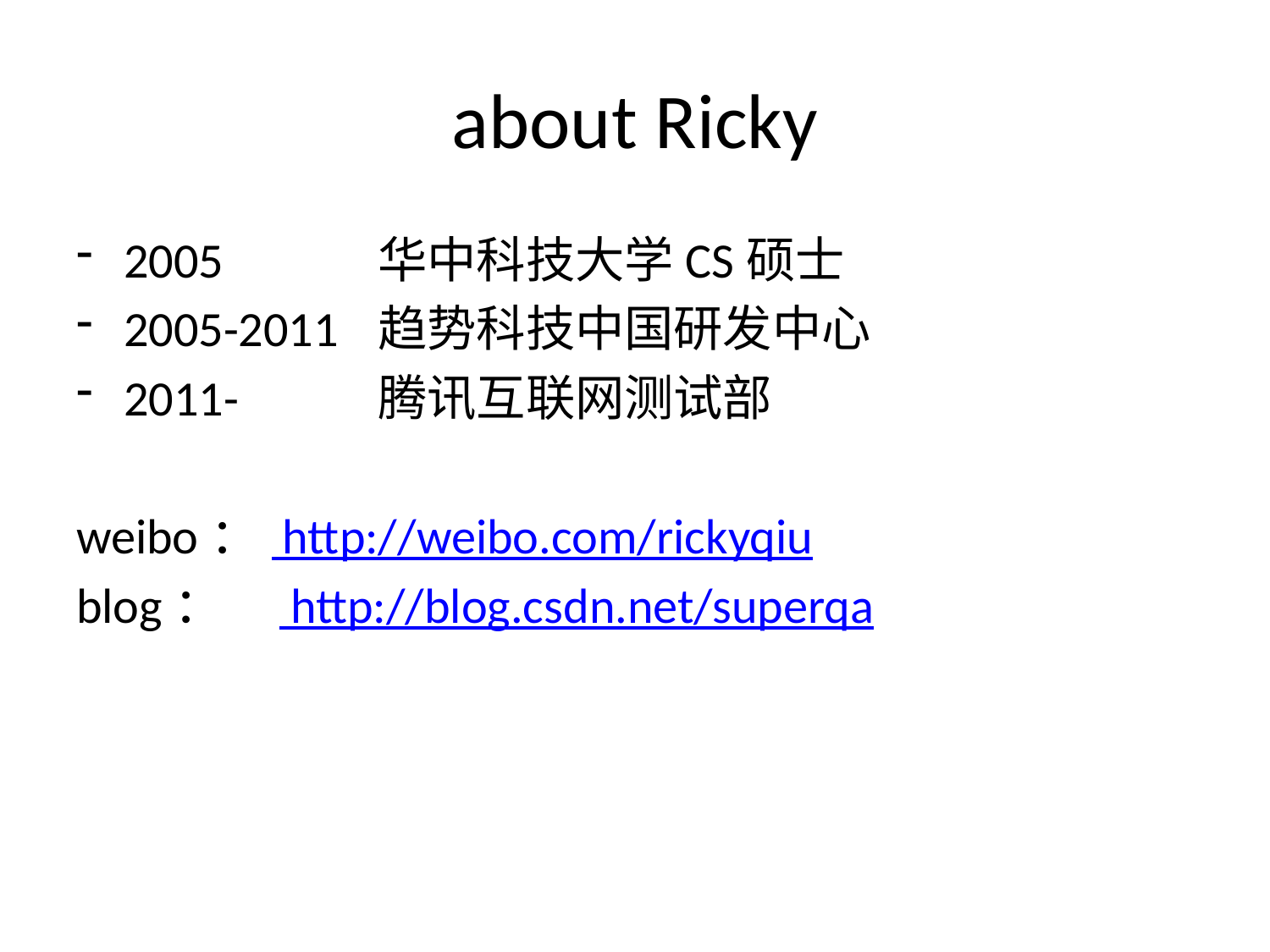

# about Ricky
2005 		华中科技大学CS硕士
2005-2011 	趋势科技中国研发中心
2011- 		腾讯互联网测试部

weibo： http://weibo.com/rickyqiu
blog：     http://blog.csdn.net/superqa